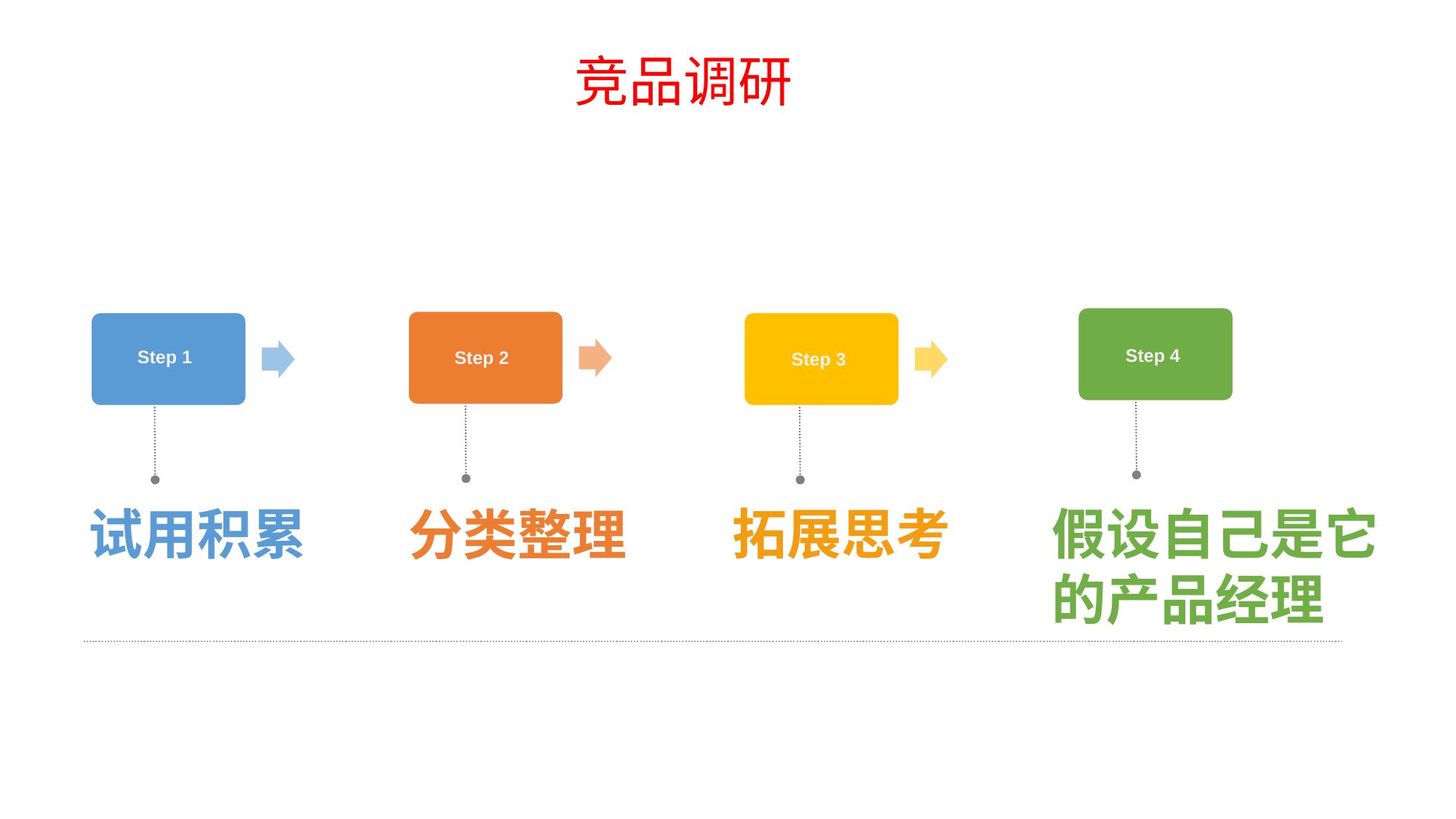

竞品调研

Step 4
假设自己是它的产品经理

Step 2
分类整理

Step 1

试用积累

Step 3
拓展思考